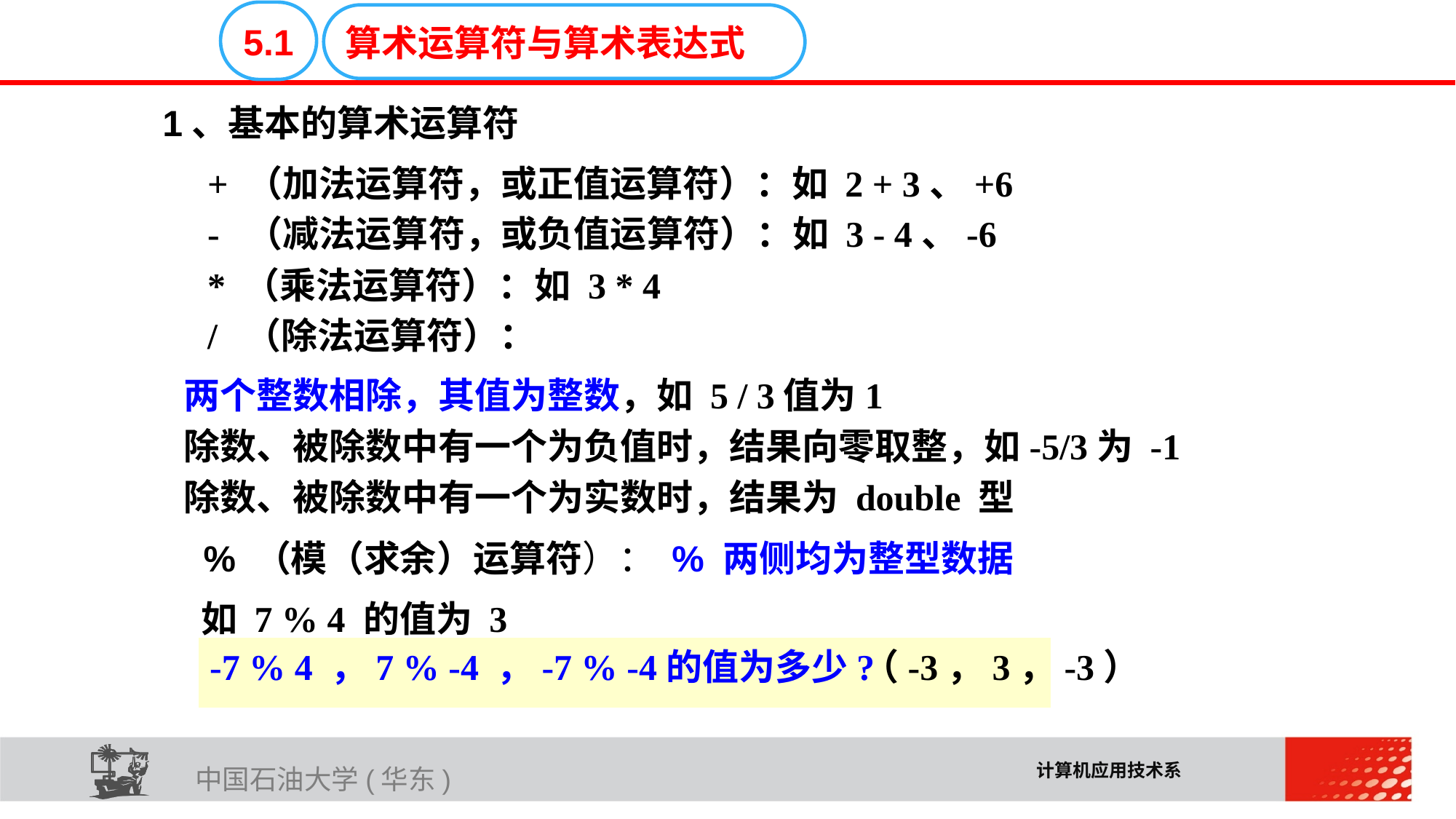

E6636B02012BD195C019CE06C16E30F4C33D02E32711A616D0819A1A3DEC08F98FFCE503BC41BA966B45D6F0472B73A72FC0F2BE2AA537FE6A04217657FCC2FDBF2DB6715F2B3FB871C24A61410
5.1
算术运算符与算术表达式
1、基本的算术运算符
	+ （加法运算符，或正值运算符）：如 2 + 3、+6
	-  （减法运算符，或负值运算符）：如 3 - 4、-6
	* （乘法运算符）：如 3 * 4
	/  （除法运算符）：

两个整数相除，其值为整数，如 5 / 3值为1
除数、被除数中有一个为负值时，结果向零取整，如-5/3为 -1
除数、被除数中有一个为实数时，结果为 double 型
	% （模（求余）运算符）： % 两侧均为整型数据
如 7 % 4 的值为 3
（-3，3，-3）
-7 % 4 ，7 % -4 ，-7 % -4的值为多少?
33